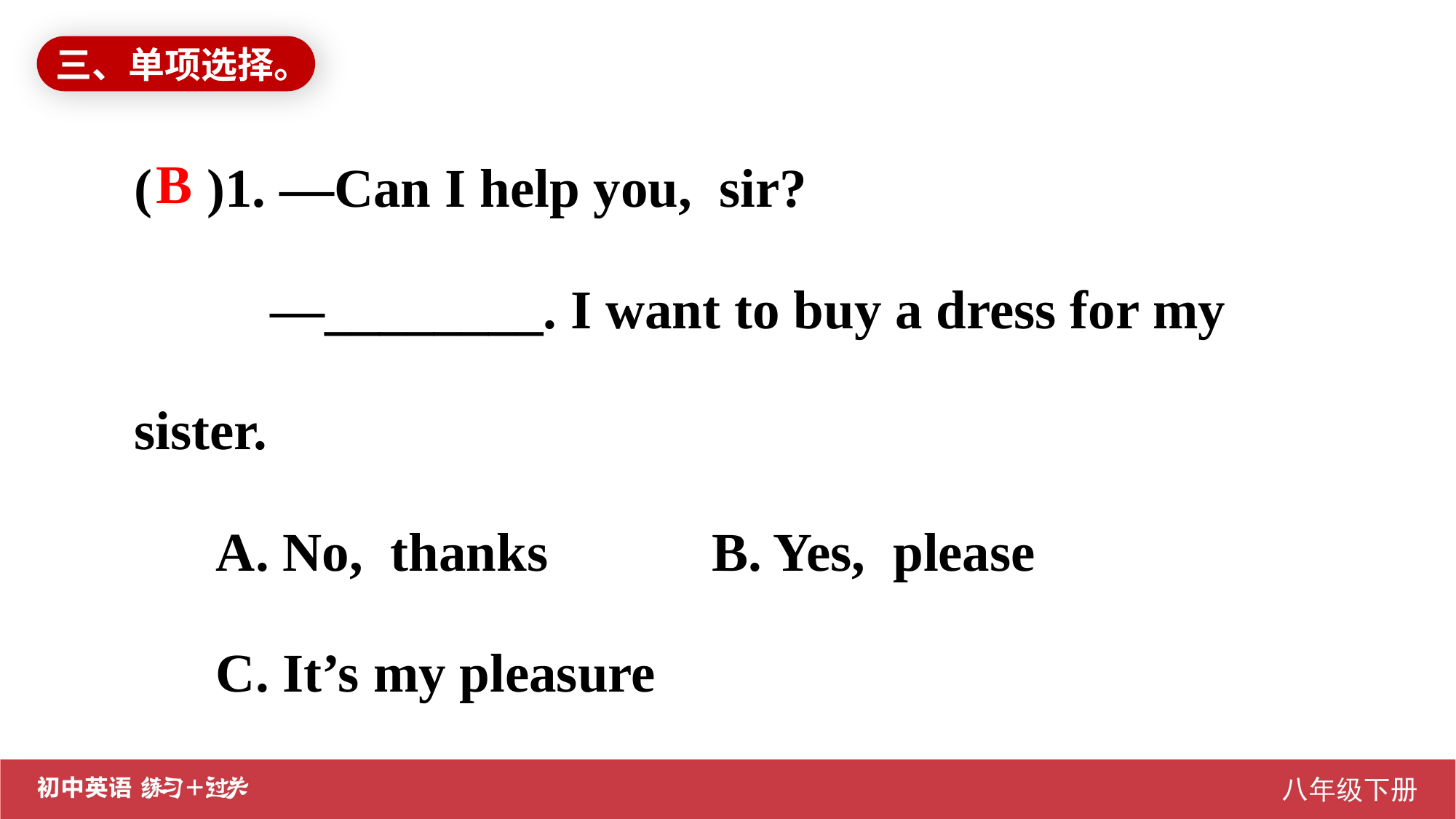

三、单项选择。
(    )1. —Can I help you,  sir?
          —________. I want to buy a dress for my sister.
      A. No,  thanks            B. Yes,  please
      C. It’s my pleasure
B